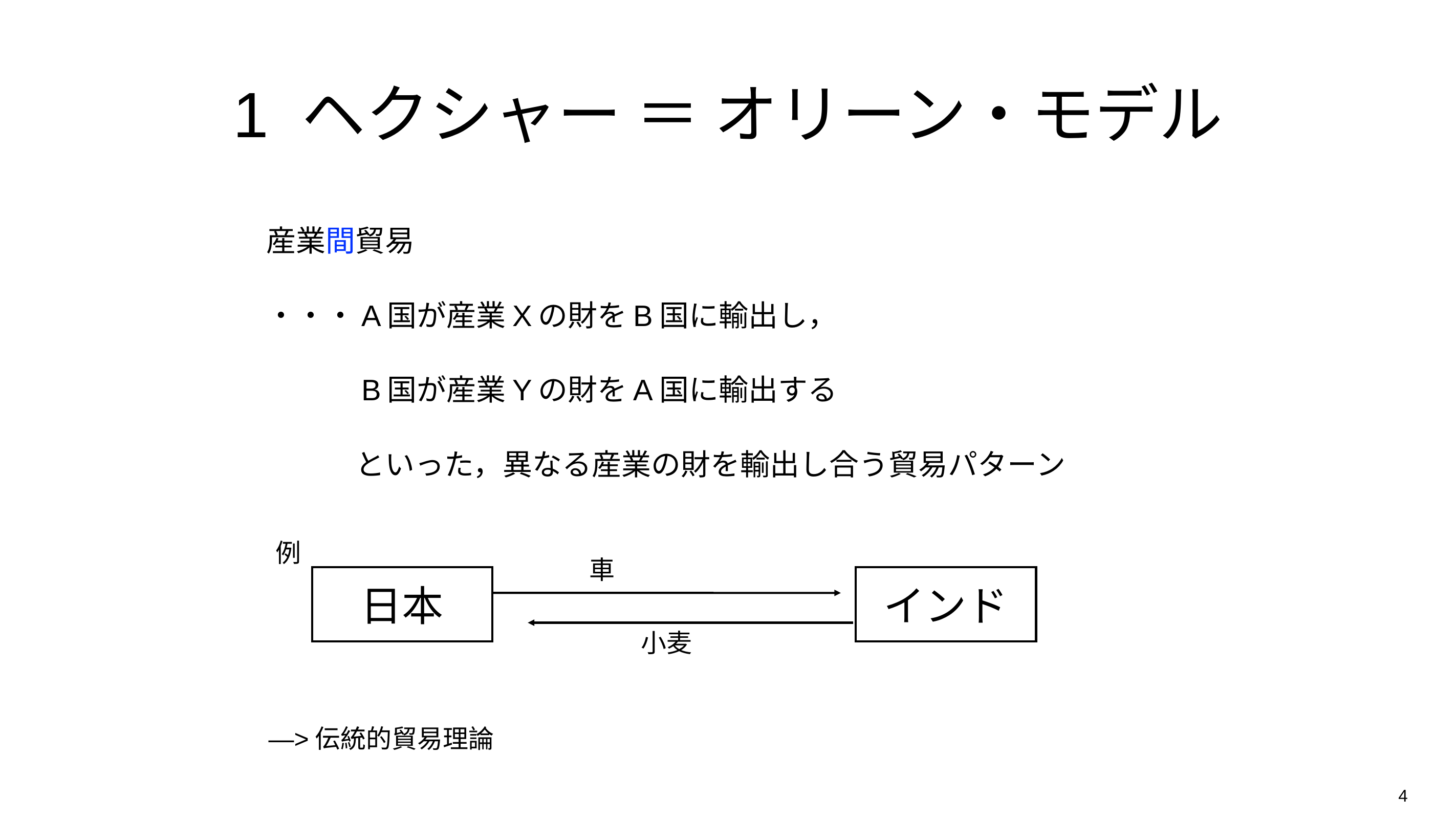

# 1 ヘクシャー ＝ オリーン・モデル
産業間貿易
・・・A国が産業Xの財をB国に輸出し，
　　　B国が産業Yの財をA国に輸出する
　　　といった，異なる産業の財を輸出し合う貿易パターン
例
車
日本
インド

小麦

—>伝統的貿易理論
4